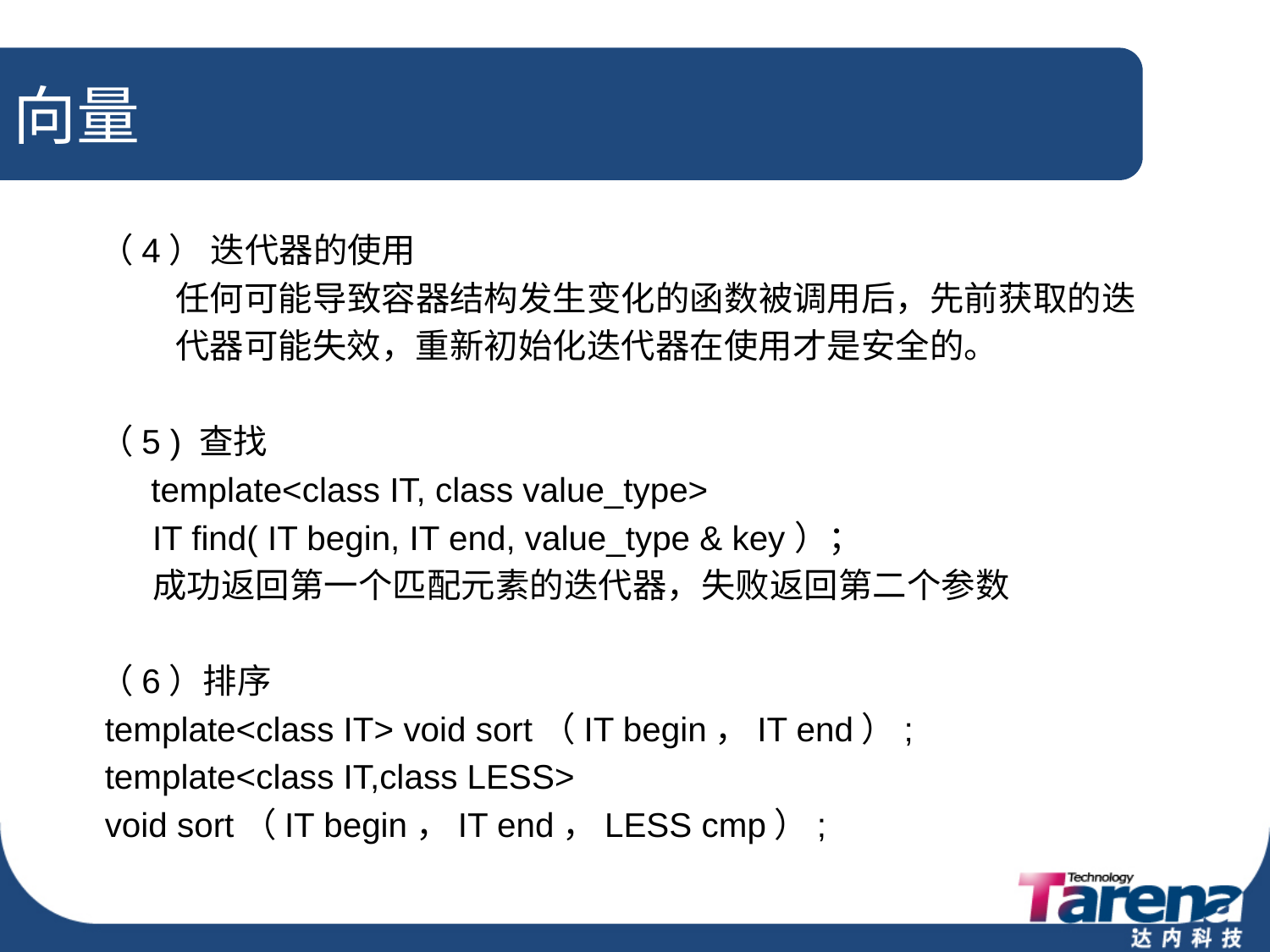

# 向量
  （4） 迭代器的使用
            任何可能导致容器结构发生变化的函数被调用后，先前获取的迭
            代器可能失效，重新初始化迭代器在使用才是安全的。

  （5 ) 查找
	   template<class IT, class value_type>
        IT find( IT begin, IT end, value_type & key）；
         成功返回第一个匹配元素的迭代器，失败返回第二个参数

  （6）排序
   template<class IT> void sort（IT begin，IT end）;
   template<class IT,class LESS>
   void sort（IT begin，IT end，LESS cmp）;